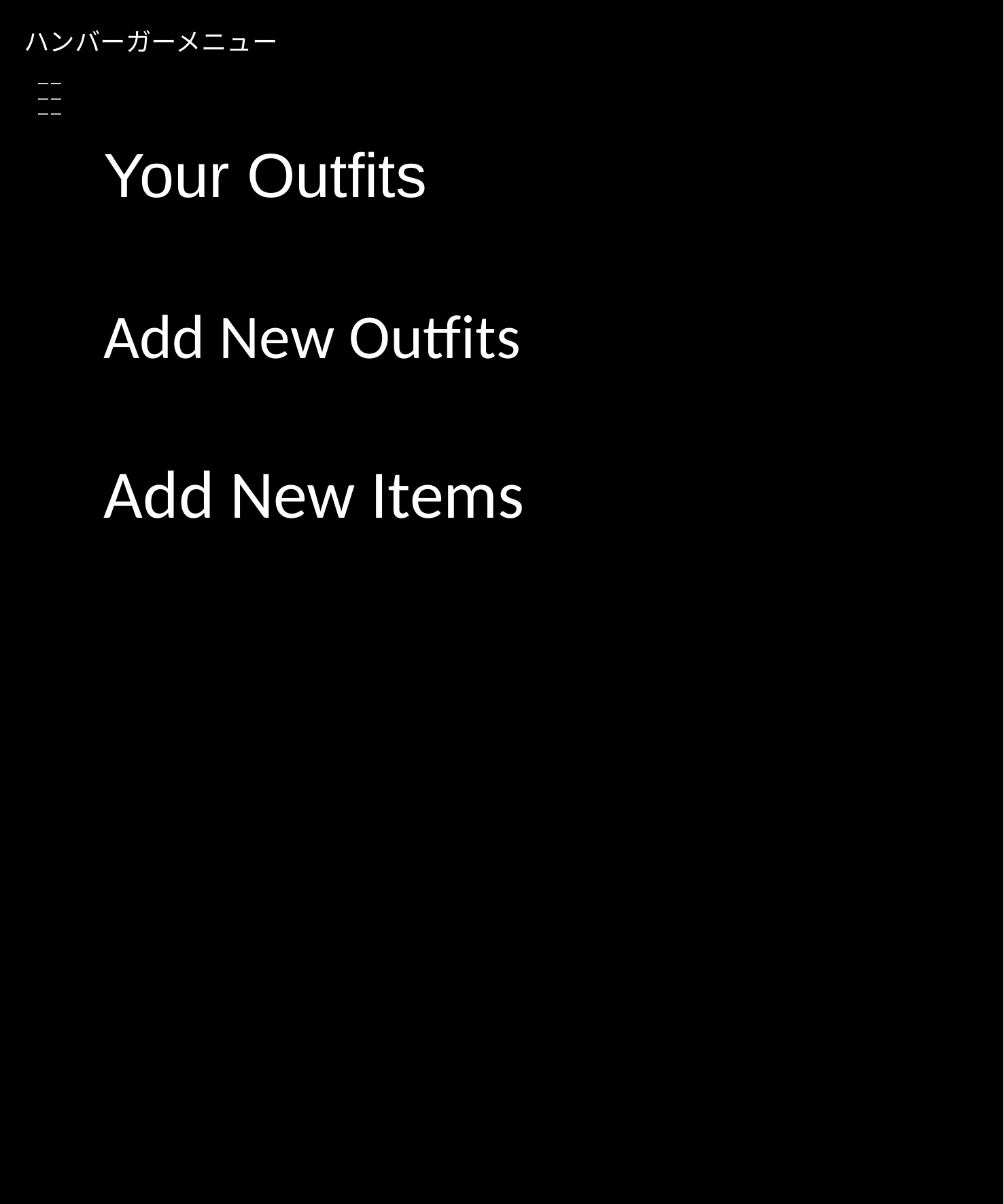

ハンバーガーメニュー
ーー
ーー
ーー
Your Outfits
Add New Outfits
Add New Items